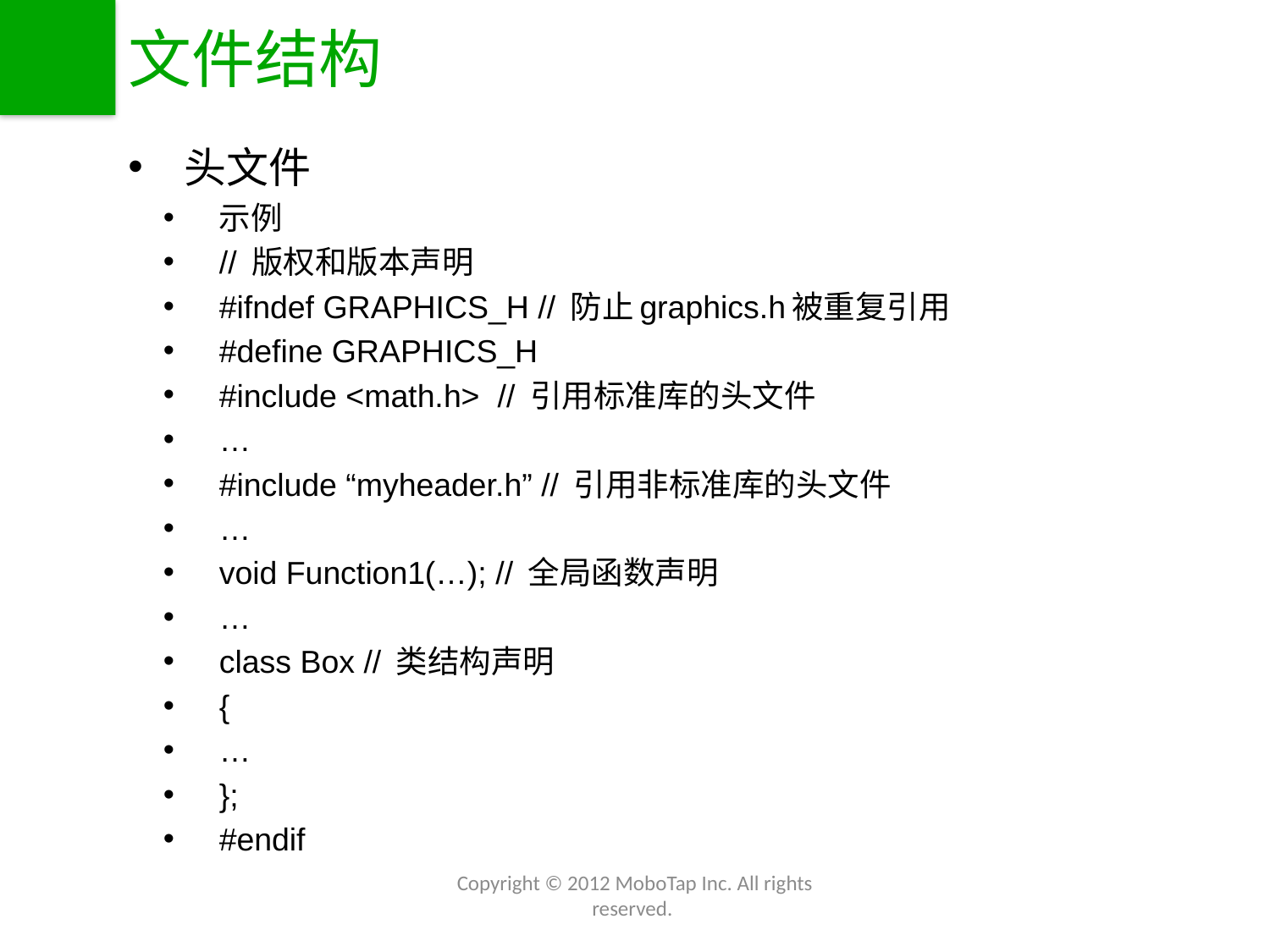

# 文件结构
头文件
示例
// 版权和版本声明
#ifndef GRAPHICS_H // 防止graphics.h被重复引用
#define GRAPHICS_H
#include <math.h>  // 引用标准库的头文件
…
#include “myheader.h” // 引用非标准库的头文件
…
void Function1(…); // 全局函数声明
…
class Box // 类结构声明
{
…
};
#endif

Copyright © 2012 MoboTap Inc. All rights reserved.